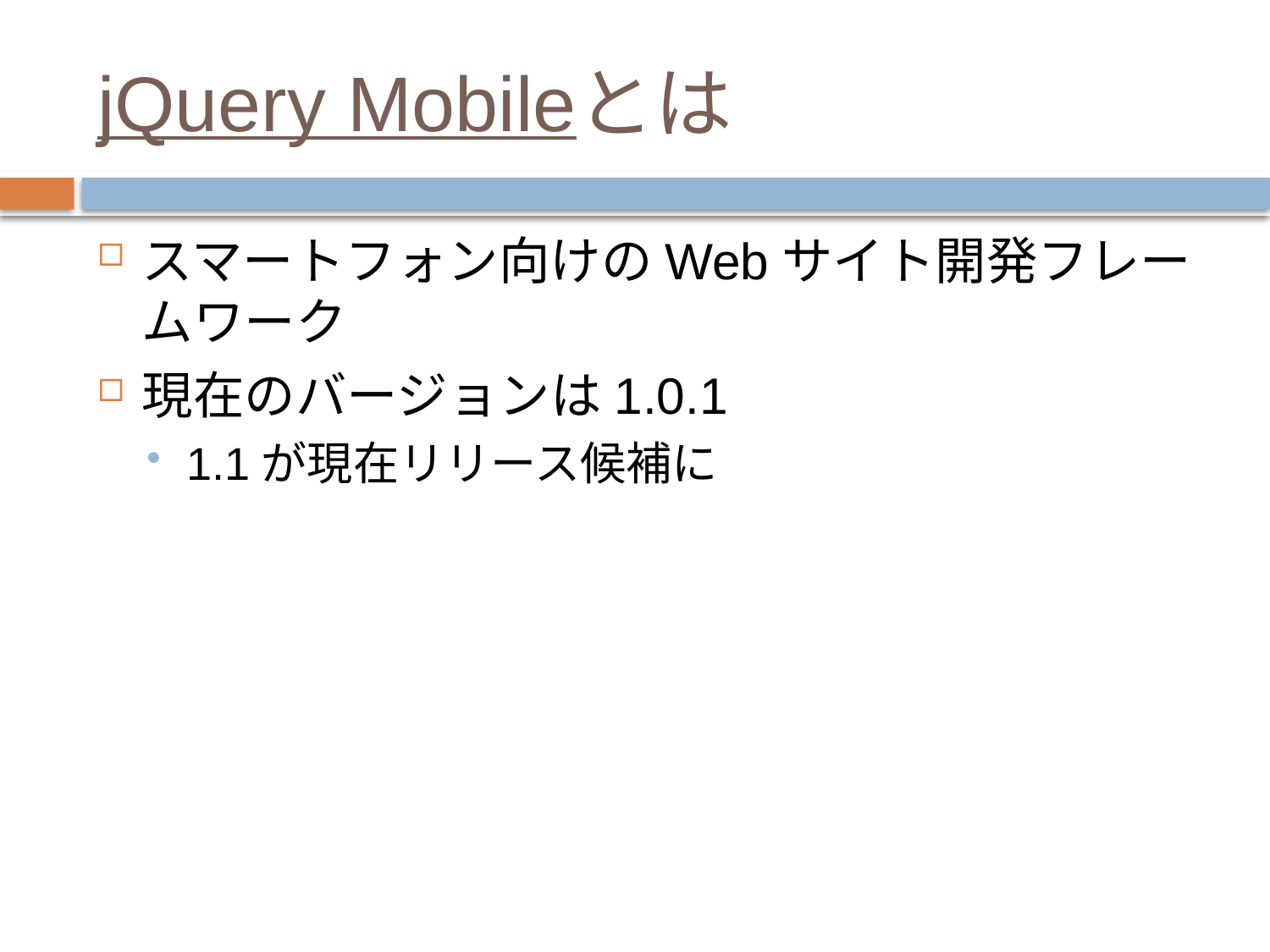

# jQuery Mobileとは
スマートフォン向けのWebサイト開発フレームワーク
現在のバージョンは1.0.1
1.1が現在リリース候補に